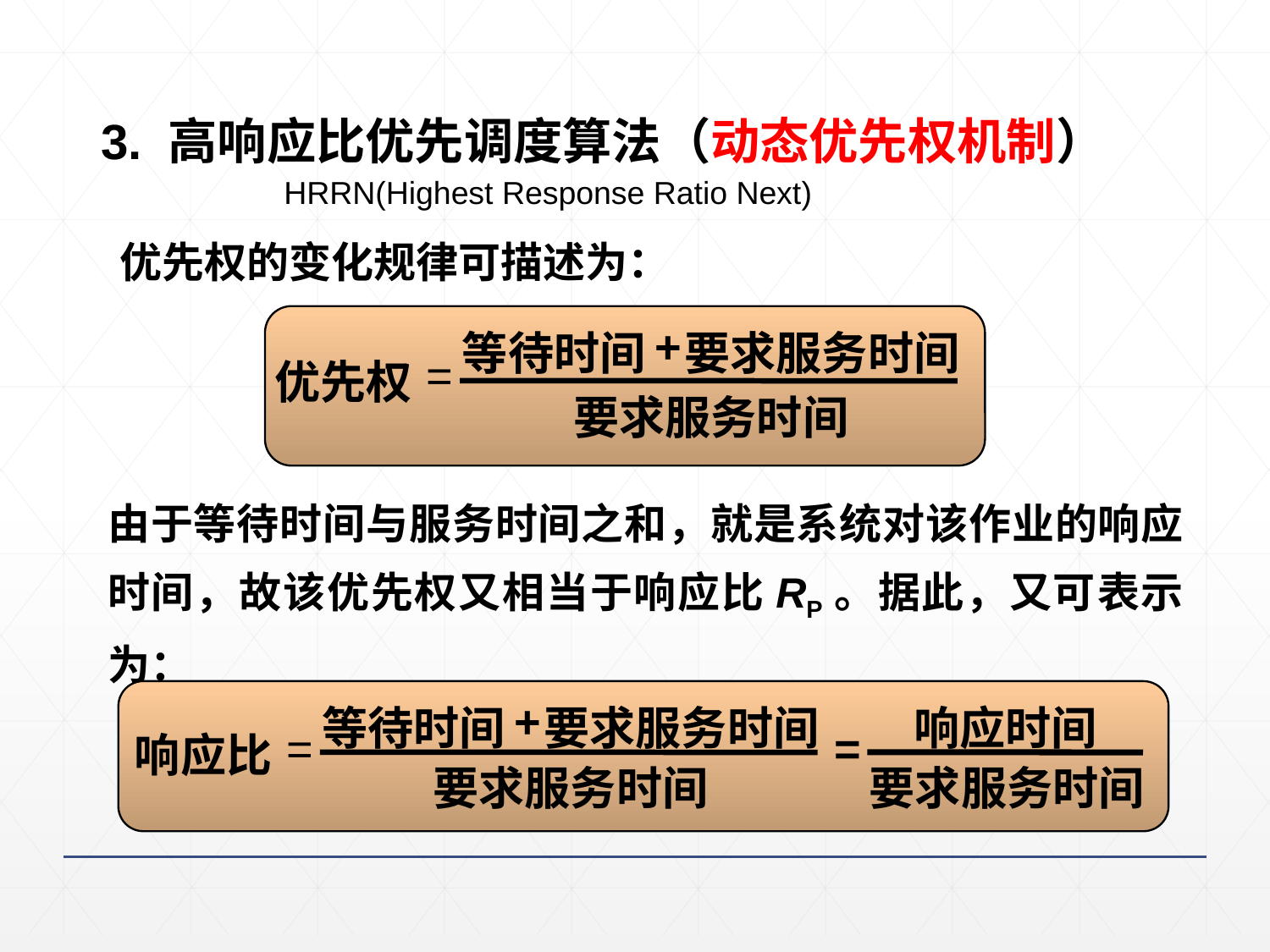

67
3. 高响应比优先调度算法（动态优先权机制）
HRRN(Highest Response Ratio Next)
优先权的变化规律可描述为：

+
等待时间
要求服务时间
=
优先权

要求服务时间
由于等待时间与服务时间之和，就是系统对该作业的响应时间，故该优先权又相当于响应比RP。据此，又可表示为：

+
等待时间
要求服务时间
响应时间
=
=
响应比

要求服务时间
要求服务时间